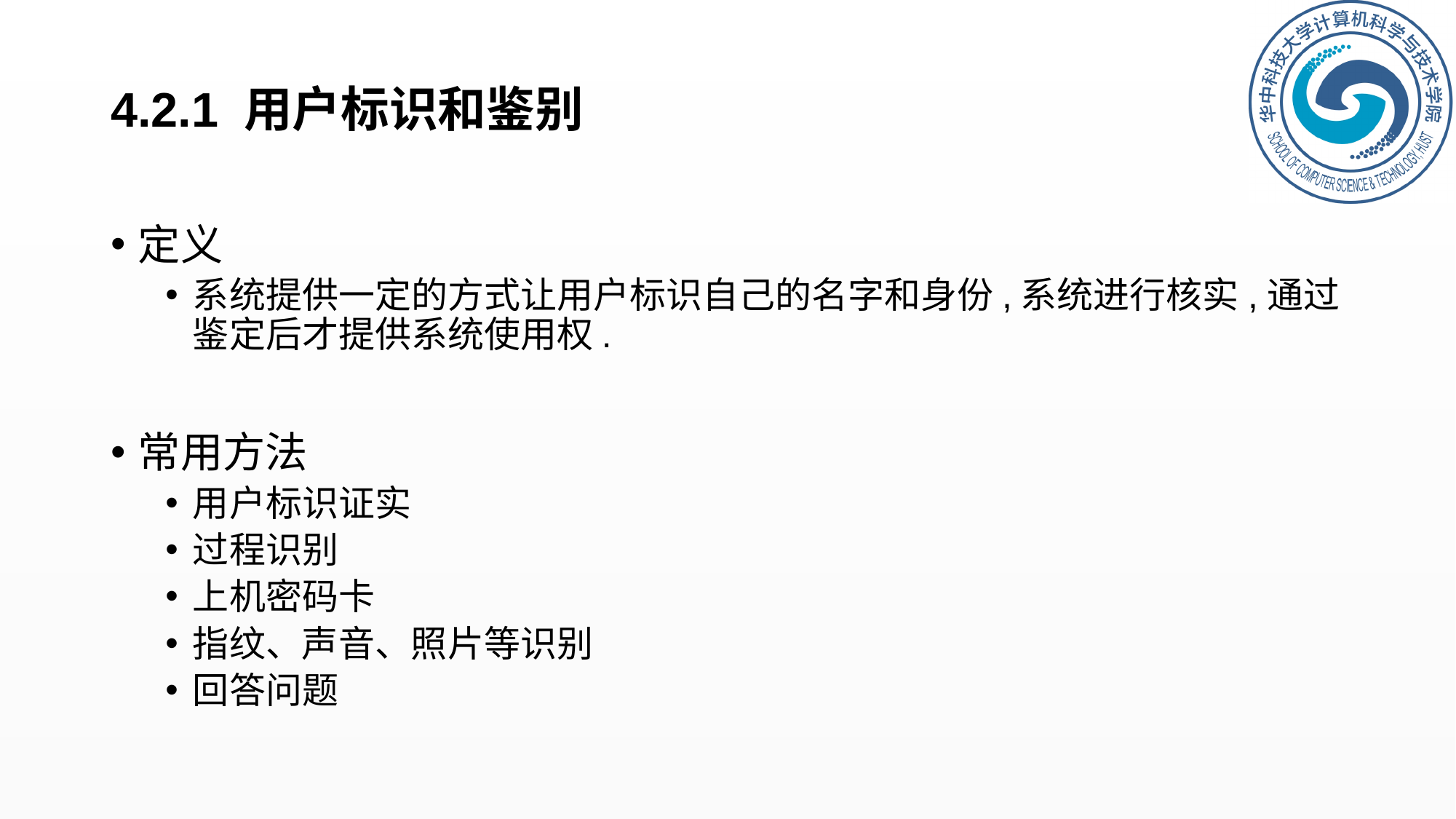

# 4.2.1 用户标识和鉴别
定义
系统提供一定的方式让用户标识自己的名字和身份,系统进行核实,通过鉴定后才提供系统使用权.

常用方法
用户标识证实
过程识别
上机密码卡
指纹、声音、照片等识别
回答问题